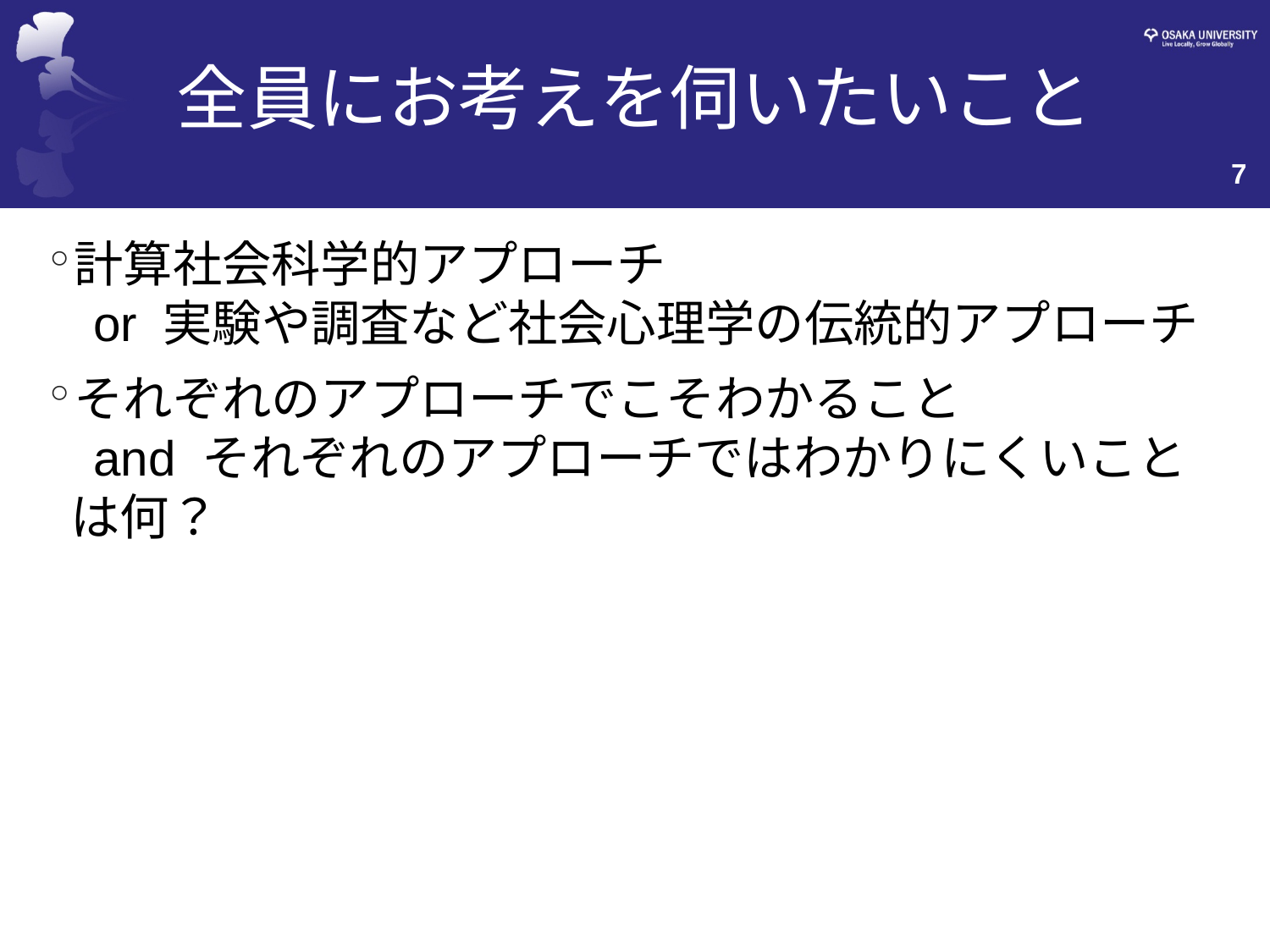

# 全員にお考えを伺いたいこと
7
計算社会科学的アプローチ
 or 実験や調査など社会心理学の伝統的アプローチ
それぞれのアプローチでこそわかること
 and それぞれのアプローチではわかりにくいことは何？